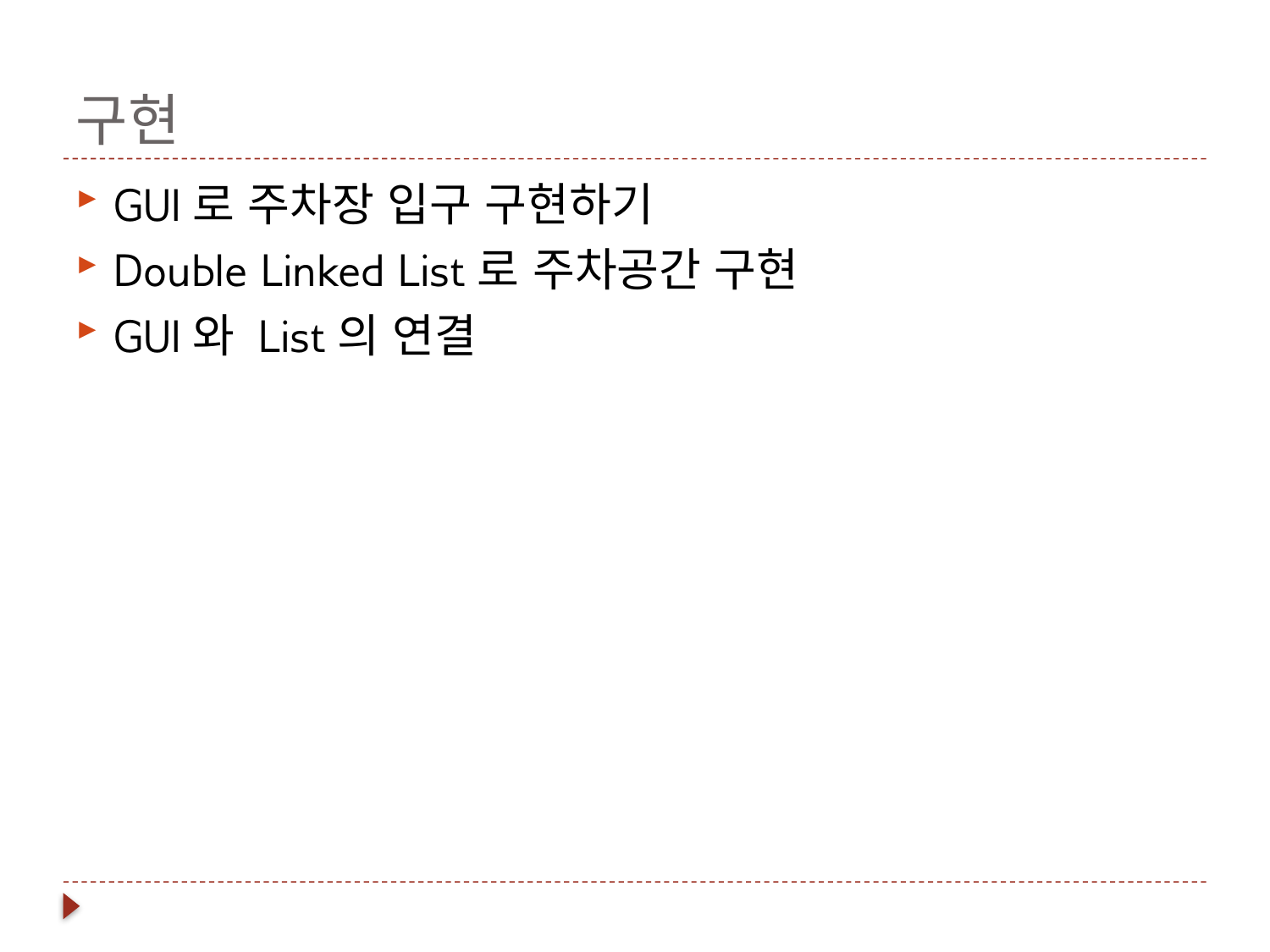

# 구현
GUI로 주차장 입구 구현하기
Double Linked List로 주차공간 구현
GUI와 List의 연결